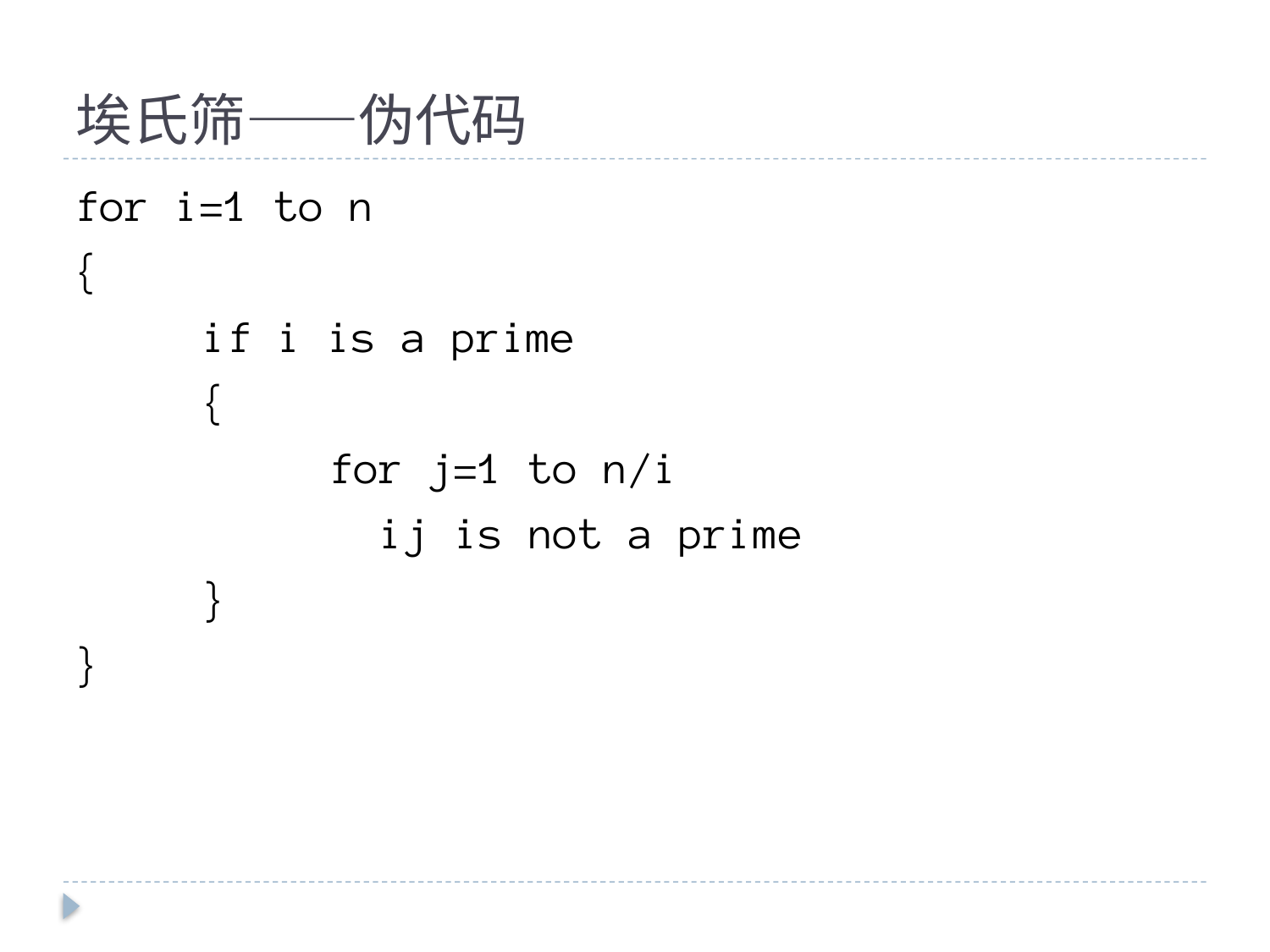

# 埃氏筛——伪代码
for i=1 to n
{
	if i is a prime
	{
		for j=1 to n/i
		  ij is not a prime
	}
}